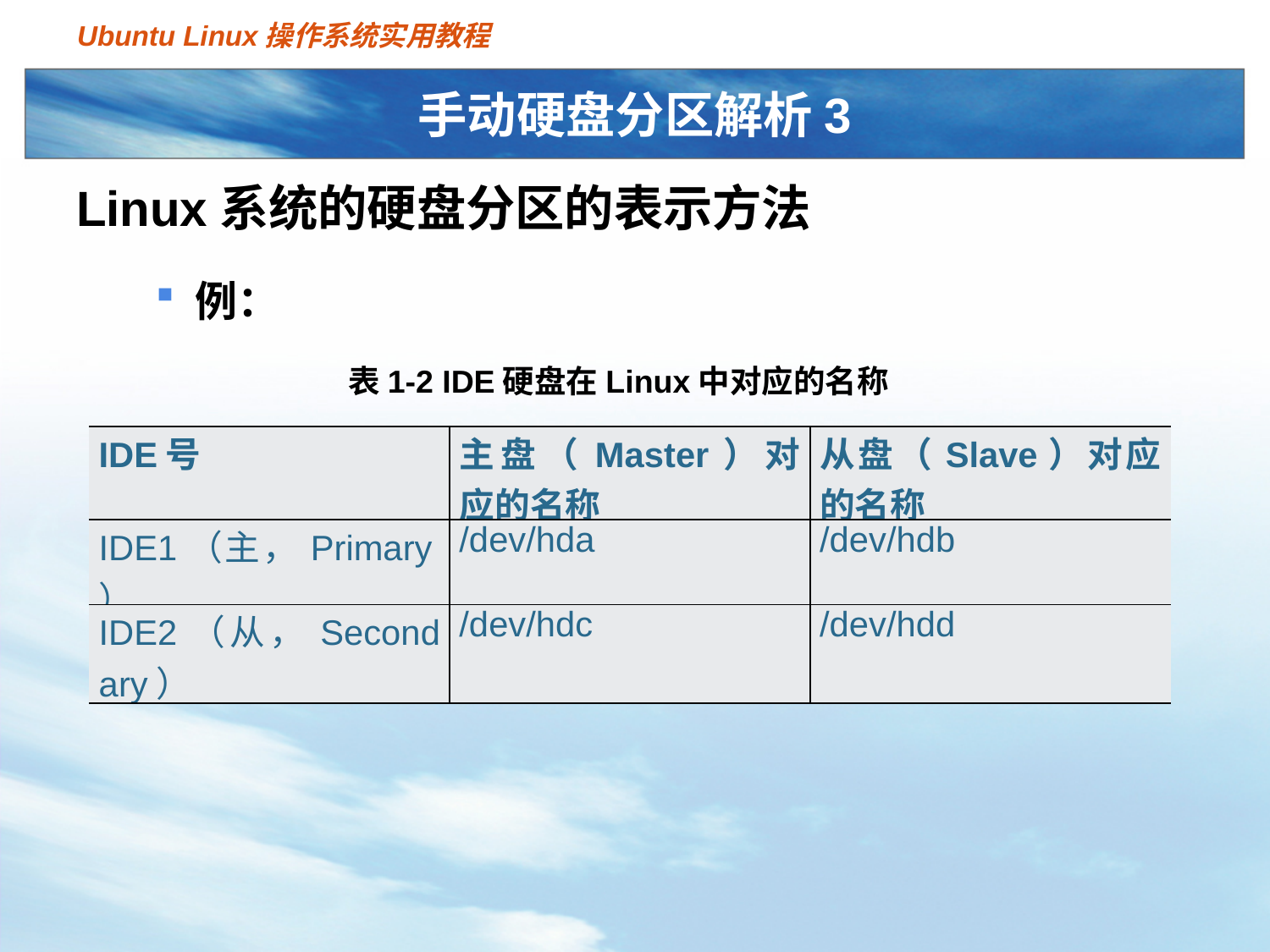

# 手动硬盘分区解析3
Linux系统的硬盘分区的表示方法
例：
表1-2 IDE硬盘在Linux中对应的名称
| IDE号 | 主盘（Master）对应的名称 | 从盘（Slave）对应的名称 |
| --- | --- | --- |
| IDE1（主，Primary） | /dev/hda | /dev/hdb |
| IDE2（从，Secondary） | /dev/hdc | /dev/hdd |